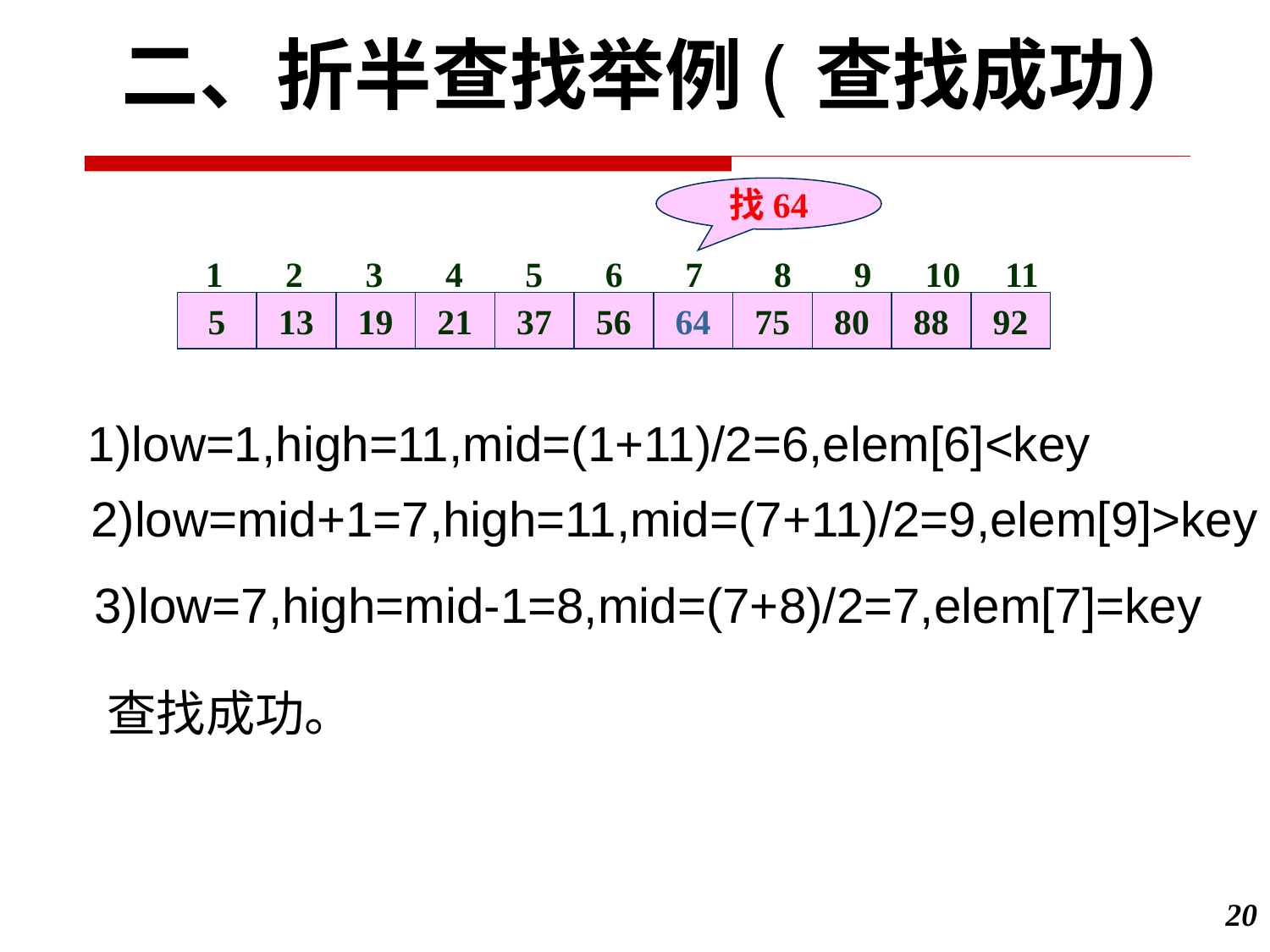

二、折半查找举例(查找成功）
找64
1       2       3       4       5       6       7        8       9      10     11
5
13
19
21
37
56
64
75
80
88
92
1)low=1,high=11,mid=(1+11)/2=6,elem[6]<key
2)low=mid+1=7,high=11,mid=(7+11)/2=9,elem[9]>key
3)low=7,high=mid-1=8,mid=(7+8)/2=7,elem[7]=key
查找成功。
20